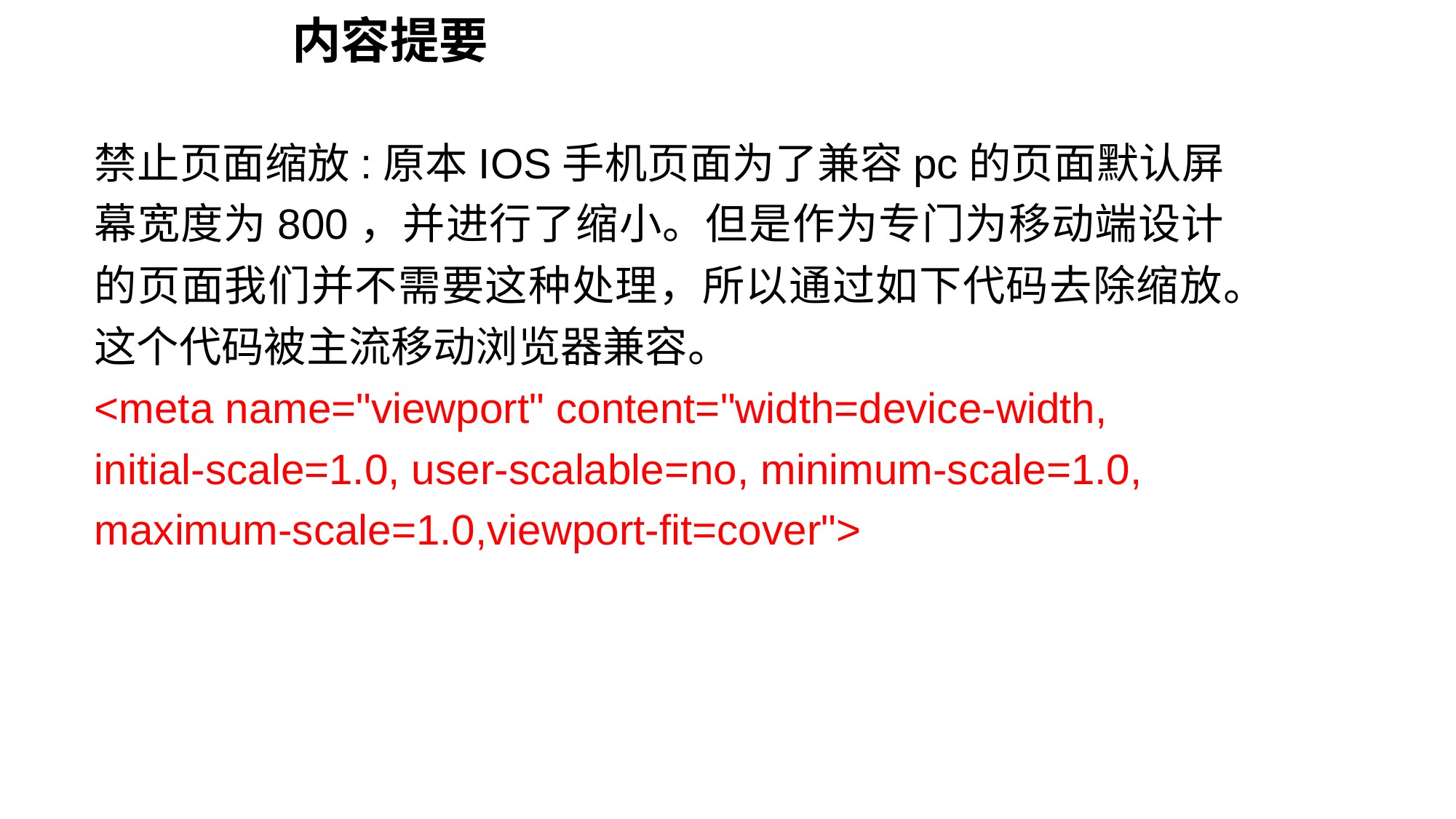

# 内容提要
禁止页面缩放:原本IOS手机页面为了兼容pc的页面默认屏幕宽度为800，并进行了缩小。但是作为专门为移动端设计的页面我们并不需要这种处理，所以通过如下代码去除缩放。这个代码被主流移动浏览器兼容。
<meta name="viewport" content="width=device-width, initial-scale=1.0, user-scalable=no, minimum-scale=1.0, maximum-scale=1.0,viewport-fit=cover">